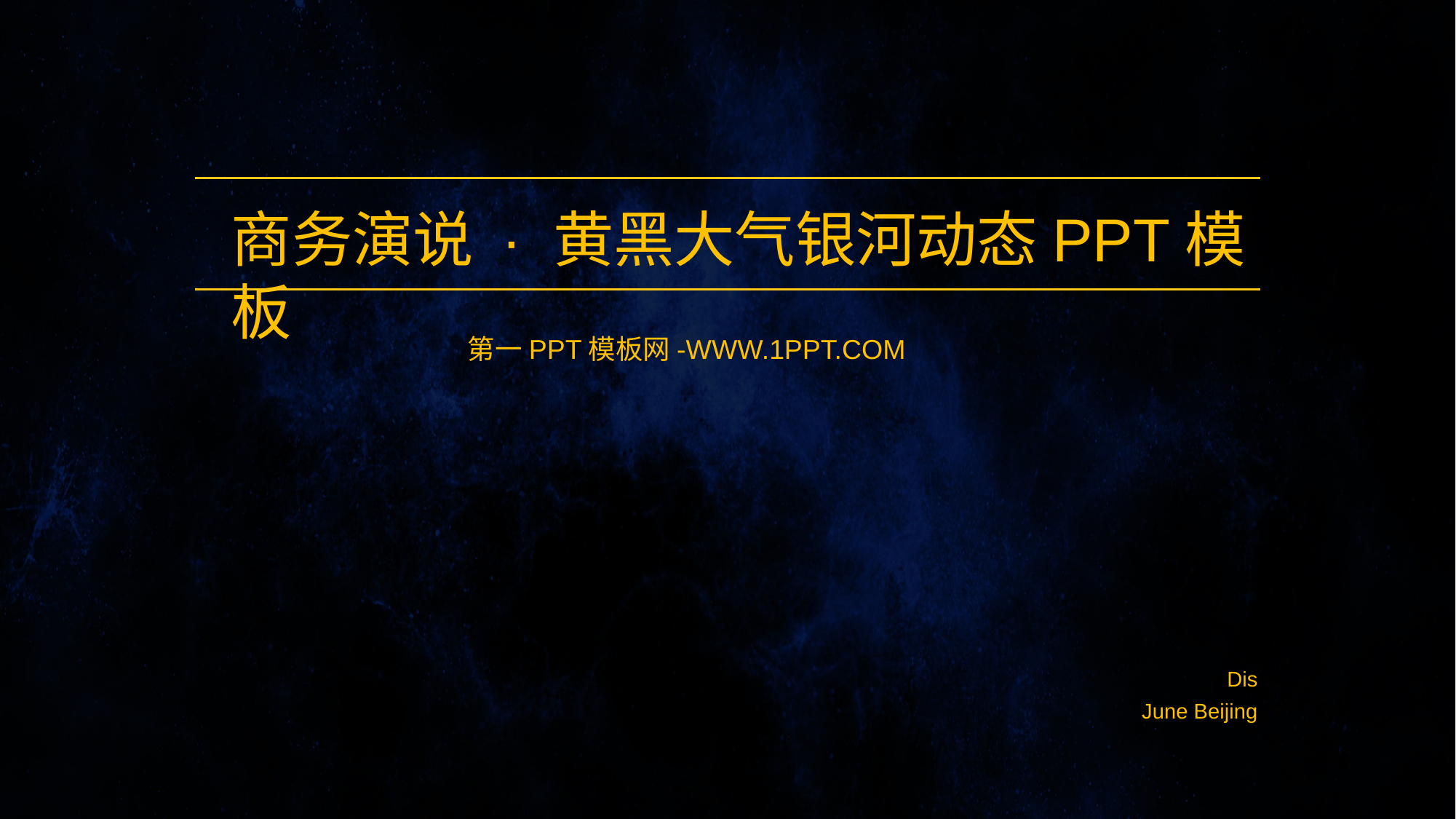

商务演说 · 黄黑大气银河动态PPT模板
第一PPT模板网-WWW.1PPT.COM
Dis
June Beijing